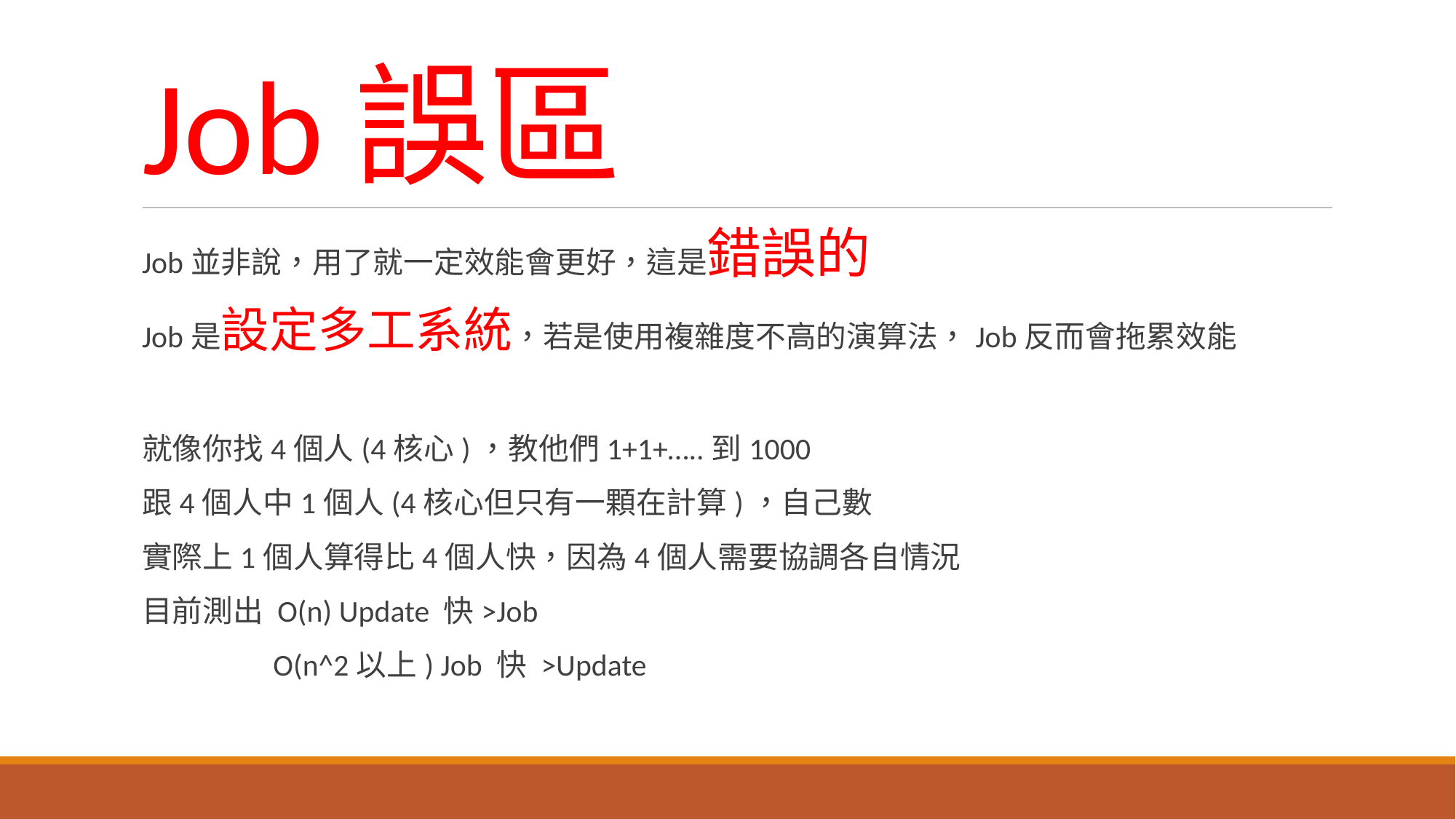

# Job誤區
Job並非說，用了就一定效能會更好，這是錯誤的
Job是設定多工系統，若是使用複雜度不高的演算法，Job反而會拖累效能

就像你找4個人(4核心)，教他們1+1+…..到1000
跟4個人中1個人(4核心但只有一顆在計算)，自己數
實際上1個人算得比4個人快，因為4個人需要協調各自情況
目前測出 O(n) Update 快>Job
                   O(n^2以上) Job 快 >Update